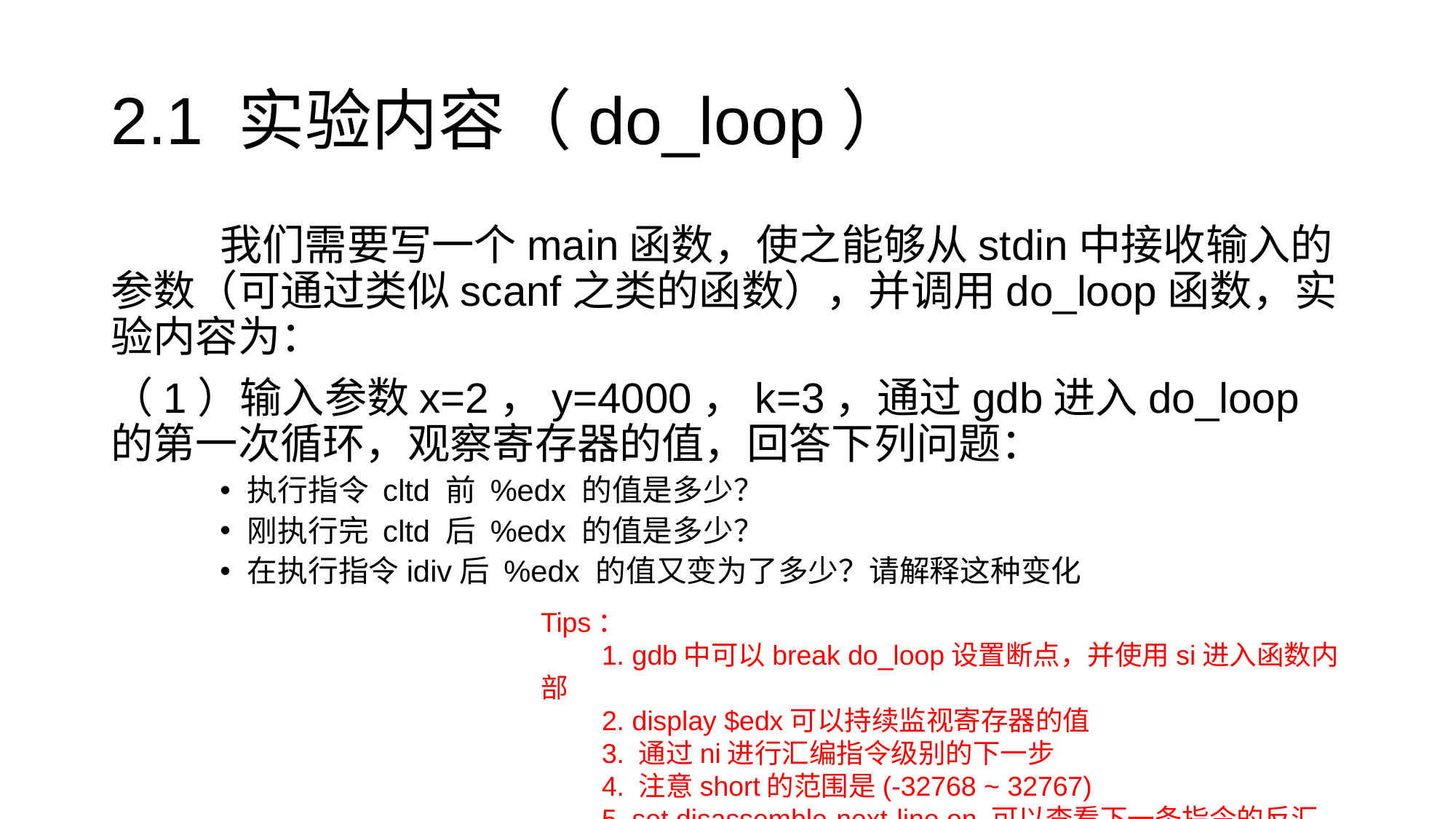

# 2.1 实验内容（do_loop）
	我们需要写一个main函数，使之能够从stdin中接收输入的参数（可通过类似scanf之类的函数），并调用do_loop函数，实验内容为：
（1）输入参数x=2，y=4000，k=3，通过gdb进入do_loop的第一次循环，观察寄存器的值，回答下列问题：
执行指令 cltd 前 %edx 的值是多少？
刚执行完 cltd 后 %edx 的值是多少？
在执行指令idiv后 %edx 的值又变为了多少？请解释这种变化
Tips：
        1. gdb中可以break do_loop设置断点，并使用si进入函数内部
        2. display $edx可以持续监视寄存器的值
        3. 通过ni进行汇编指令级别的下一步
        4. 注意short的范围是(-32768 ~ 32767)
        5. set disassemble-next-line on 可以查看下一条指令的反汇编